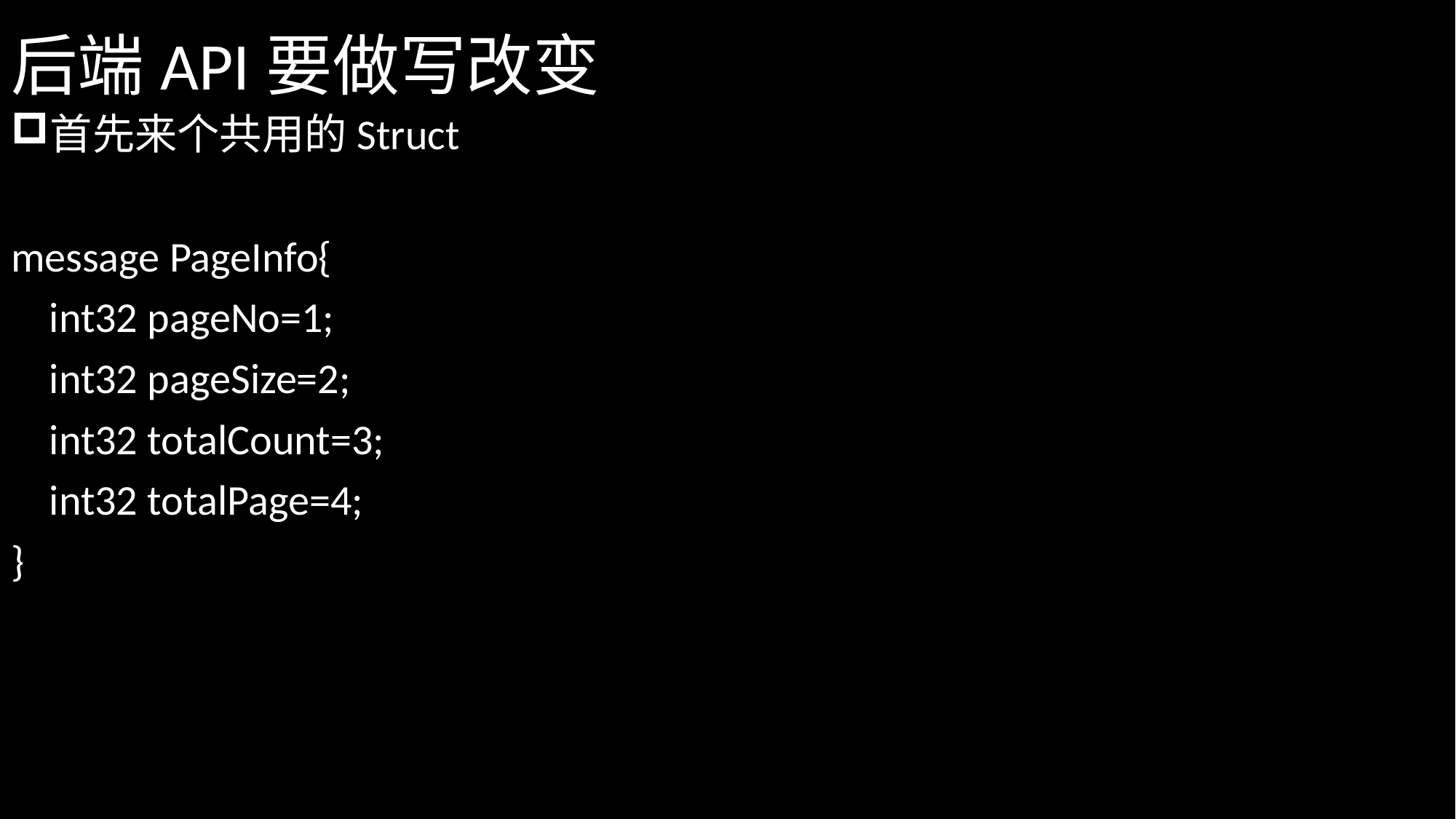

# 后端API要做写改变
首先来个共用的Struct

message PageInfo{
    int32 pageNo=1;
    int32 pageSize=2;
    int32 totalCount=3;
    int32 totalPage=4;
}